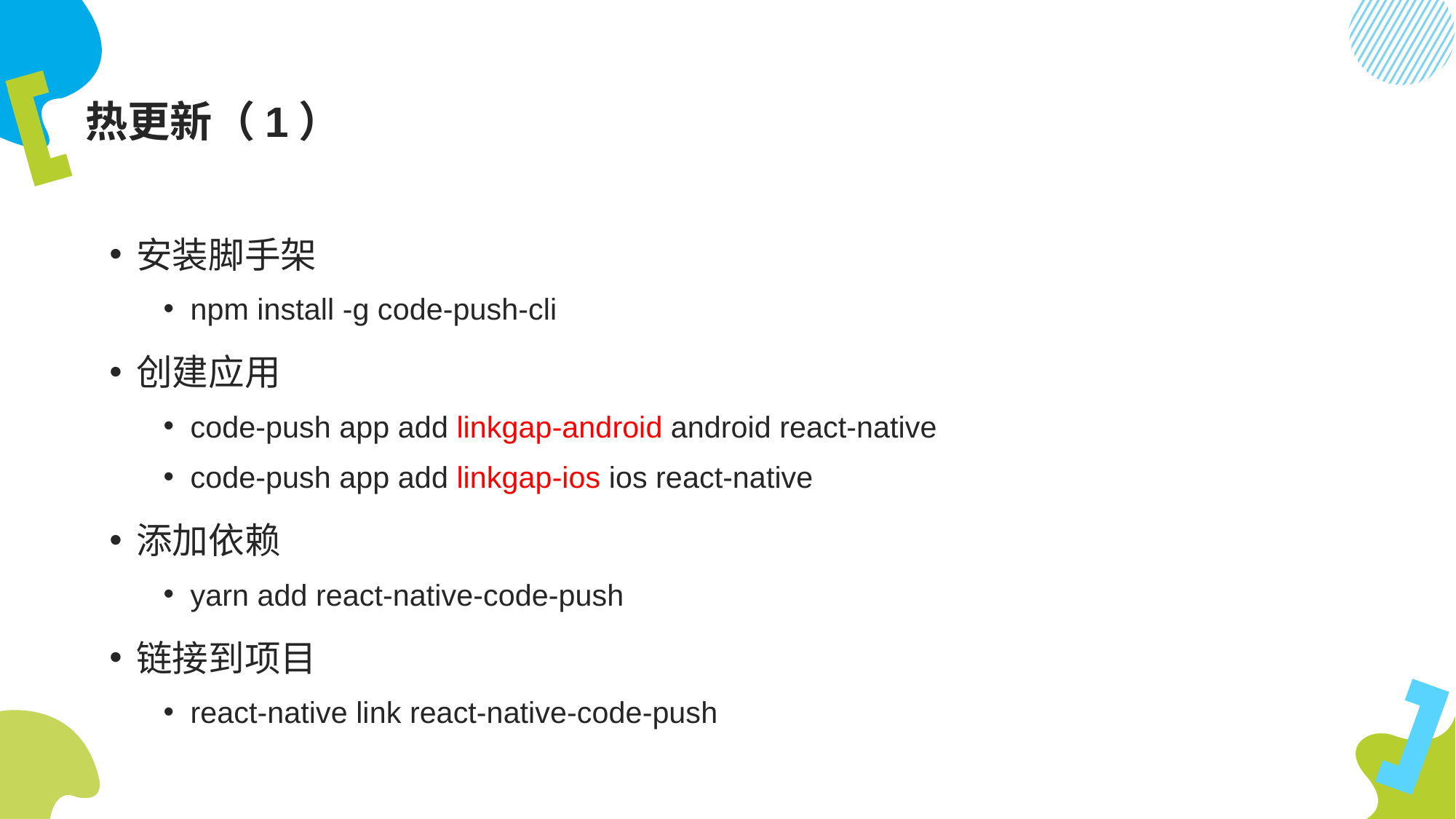

# 热更新（1）
安装脚手架
npm install -g code-push-cli
创建应用
code-push app add linkgap-android android react-native
code-push app add linkgap-ios ios react-native
添加依赖
yarn add react-native-code-push
链接到项目
react-native link react-native-code-push